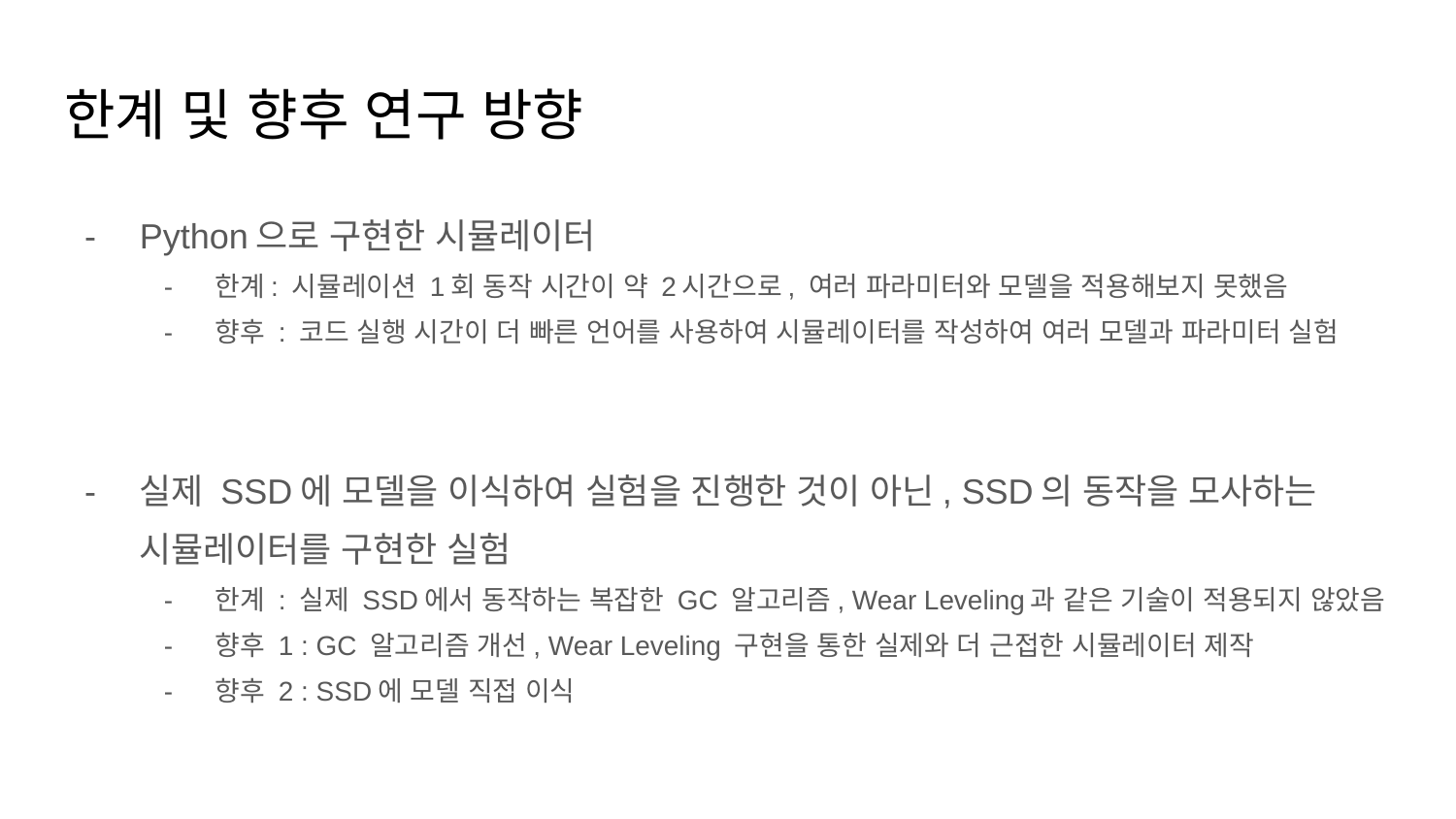

# 한계 및 향후 연구 방향
Python으로 구현한 시뮬레이터
한계: 시뮬레이션 1회 동작 시간이 약 2시간으로, 여러 파라미터와 모델을 적용해보지 못했음
향후 : 코드 실행 시간이 더 빠른 언어를 사용하여 시뮬레이터를 작성하여 여러 모델과 파라미터 실험

실제 SSD에 모델을 이식하여 실험을 진행한 것이 아닌, SSD의 동작을 모사하는 시뮬레이터를 구현한 실험
한계 : 실제 SSD에서 동작하는 복잡한 GC 알고리즘, Wear Leveling과 같은 기술이 적용되지 않았음
향후 1 : GC 알고리즘 개선, Wear Leveling 구현을 통한 실제와 더 근접한 시뮬레이터 제작
향후 2 : SSD에 모델 직접 이식